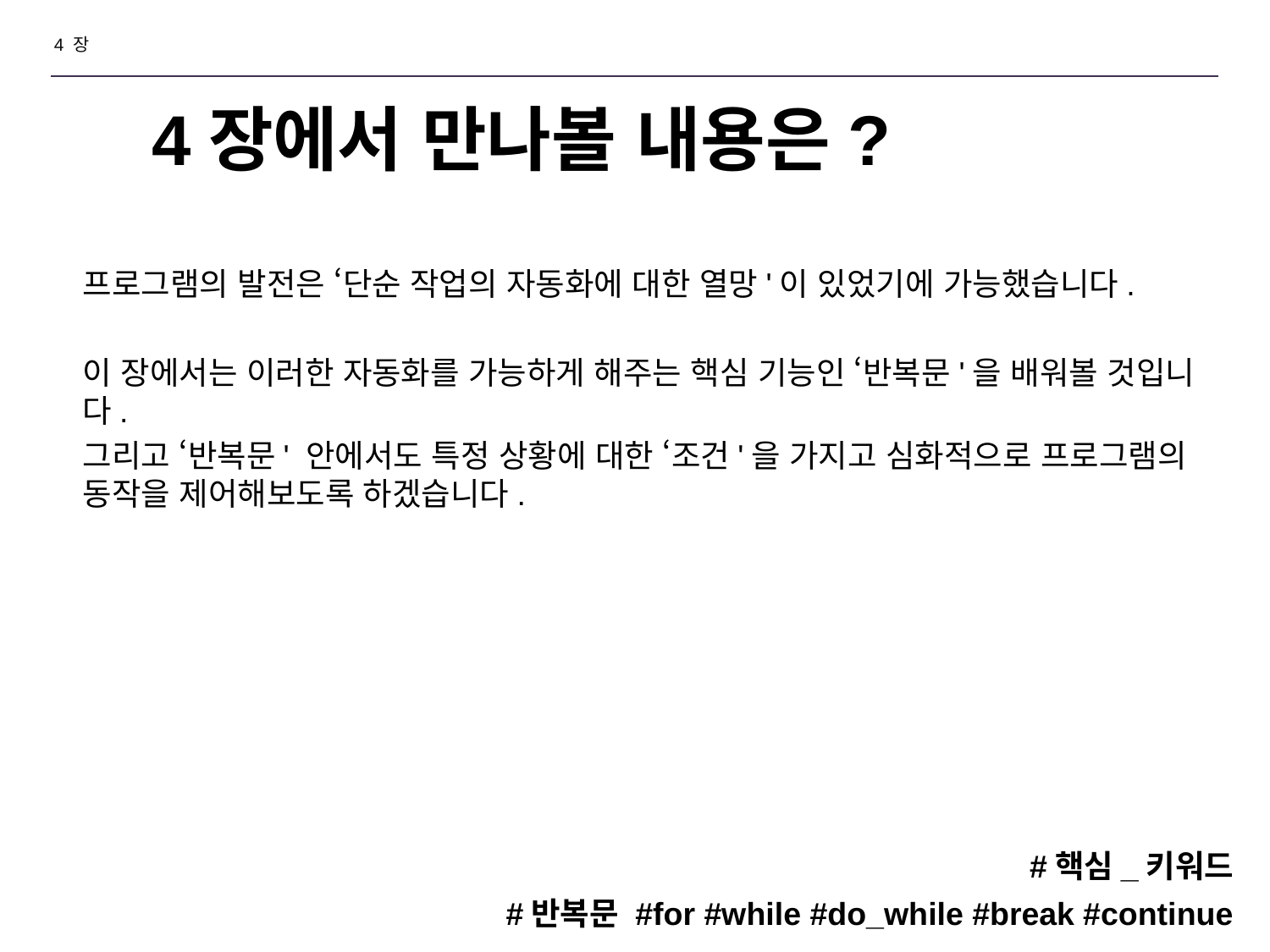

4 장
# 4장에서 만나볼 내용은?

프로그램의 발전은 ‘단순 작업의 자동화에 대한 열망'이 있었기에 가능했습니다.

이 장에서는 이러한 자동화를 가능하게 해주는 핵심 기능인 ‘반복문'을 배워볼 것입니다.
그리고 ‘반복문' 안에서도 특정 상황에 대한 ‘조건'을 가지고 심화적으로 프로그램의 동작을 제어해보도록 하겠습니다.

#핵심_키워드
#반복문 #for #while #do_while #break #continue